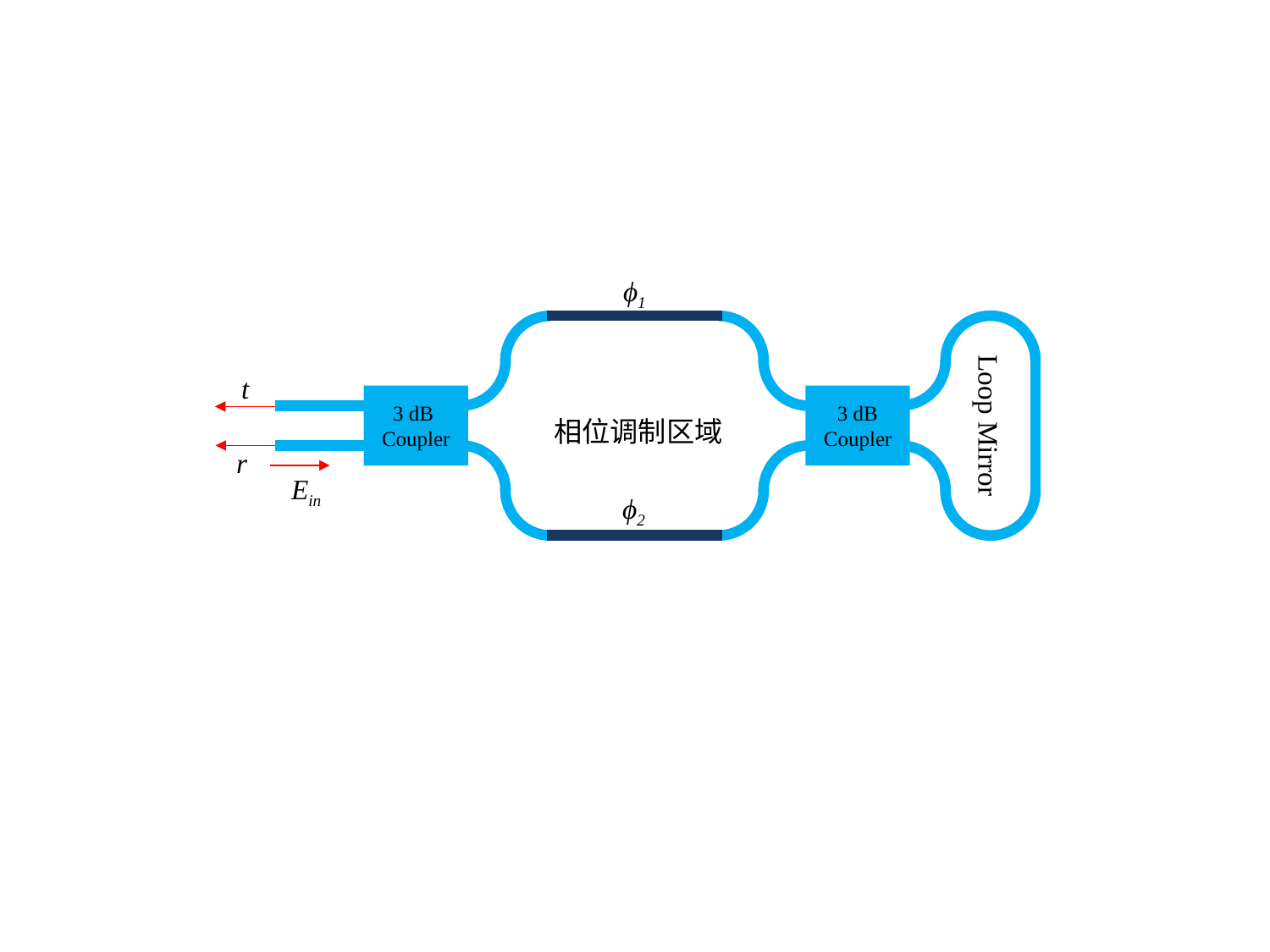

ϕ1

3 dB
Coupler
3 dB
Coupler
Loop Mirror
相位调制区域
ϕ2
t
r
Ein